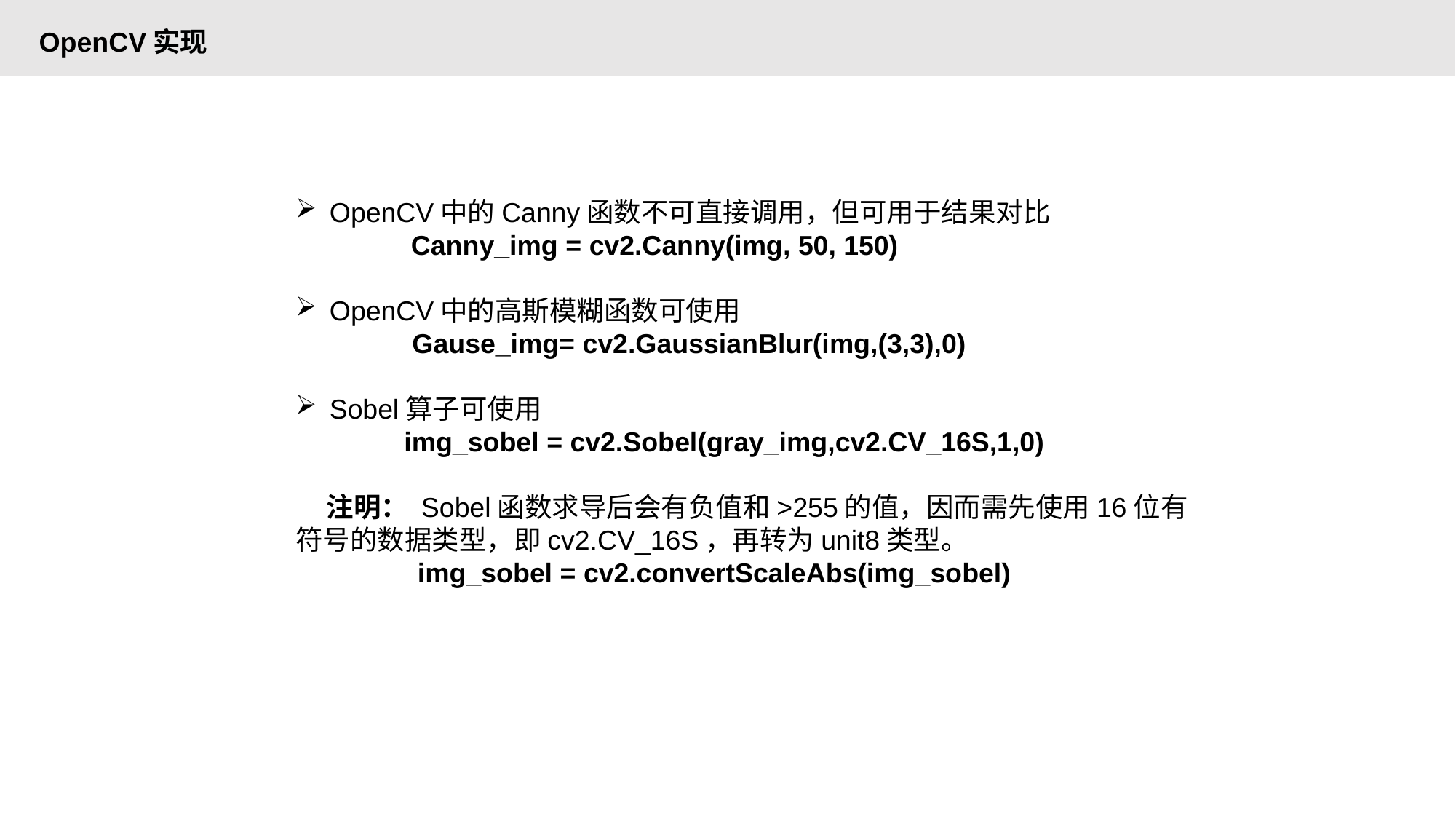

OpenCV实现
OpenCV中的Canny函数不可直接调用，但可用于结果对比
        Canny_img = cv2.Canny(img, 50, 150)

OpenCV中的高斯模糊函数可使用
	 Gause_img= cv2.GaussianBlur(img,(3,3),0)

Sobel算子可使用
           img_sobel = cv2.Sobel(gray_img,cv2.CV_16S,1,0)

    注明： Sobel函数求导后会有负值和>255的值，因而需先使用16位有符号的数据类型，即cv2.CV_16S，再转为unit8类型。
                img_sobel = cv2.convertScaleAbs(img_sobel)